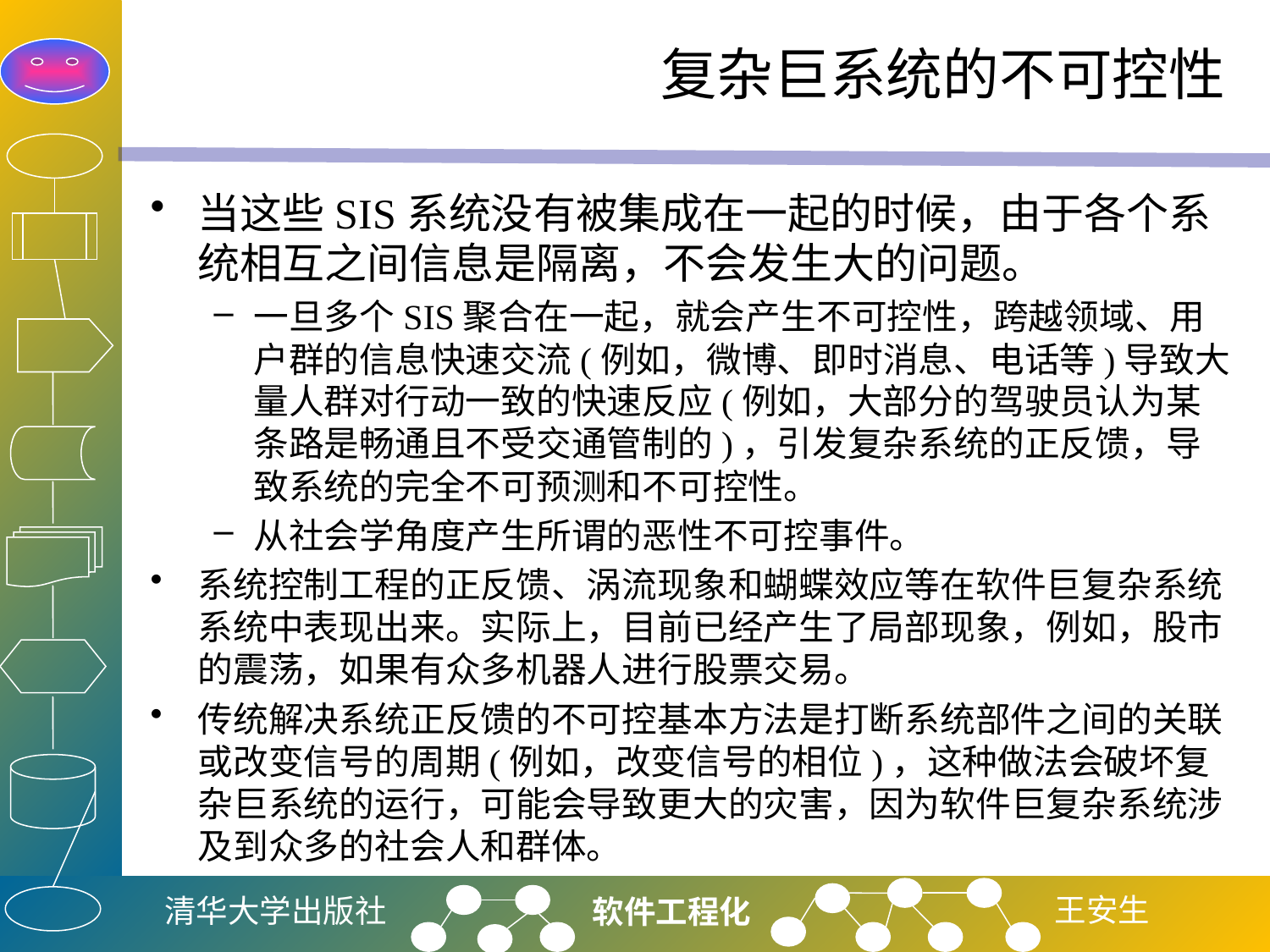

# 复杂巨系统的不可控性
当这些SIS系统没有被集成在一起的时候，由于各个系统相互之间信息是隔离，不会发生大的问题。
一旦多个SIS聚合在一起，就会产生不可控性，跨越领域、用户群的信息快速交流(例如，微博、即时消息、电话等)导致大量人群对行动一致的快速反应(例如，大部分的驾驶员认为某条路是畅通且不受交通管制的)，引发复杂系统的正反馈，导致系统的完全不可预测和不可控性。
从社会学角度产生所谓的恶性不可控事件。
系统控制工程的正反馈、涡流现象和蝴蝶效应等在软件巨复杂系统系统中表现出来。实际上，目前已经产生了局部现象，例如，股市的震荡，如果有众多机器人进行股票交易。
传统解决系统正反馈的不可控基本方法是打断系统部件之间的关联或改变信号的周期(例如，改变信号的相位)，这种做法会破坏复杂巨系统的运行，可能会导致更大的灾害，因为软件巨复杂系统涉及到众多的社会人和群体。